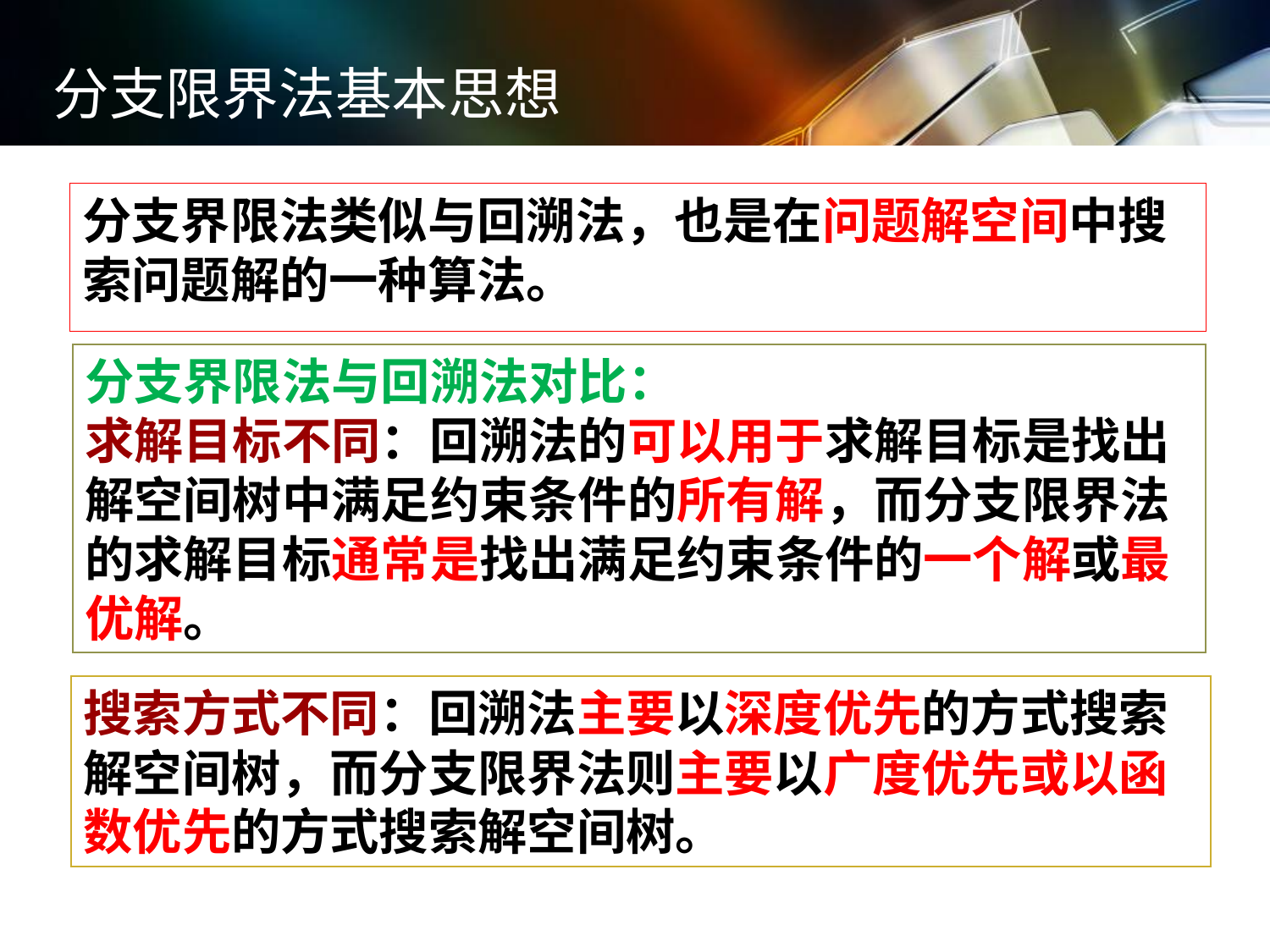

分支限界法基本思想
分支界限法类似与回溯法，也是在问题解空间中搜索问题解的一种算法。

分支界限法与回溯法对比：
求解目标不同：回溯法的可以用于求解目标是找出解空间树中满足约束条件的所有解，而分支限界法的求解目标通常是找出满足约束条件的一个解或最优解。
搜索方式不同：回溯法主要以深度优先的方式搜索解空间树，而分支限界法则主要以广度优先或以函数优先的方式搜索解空间树。